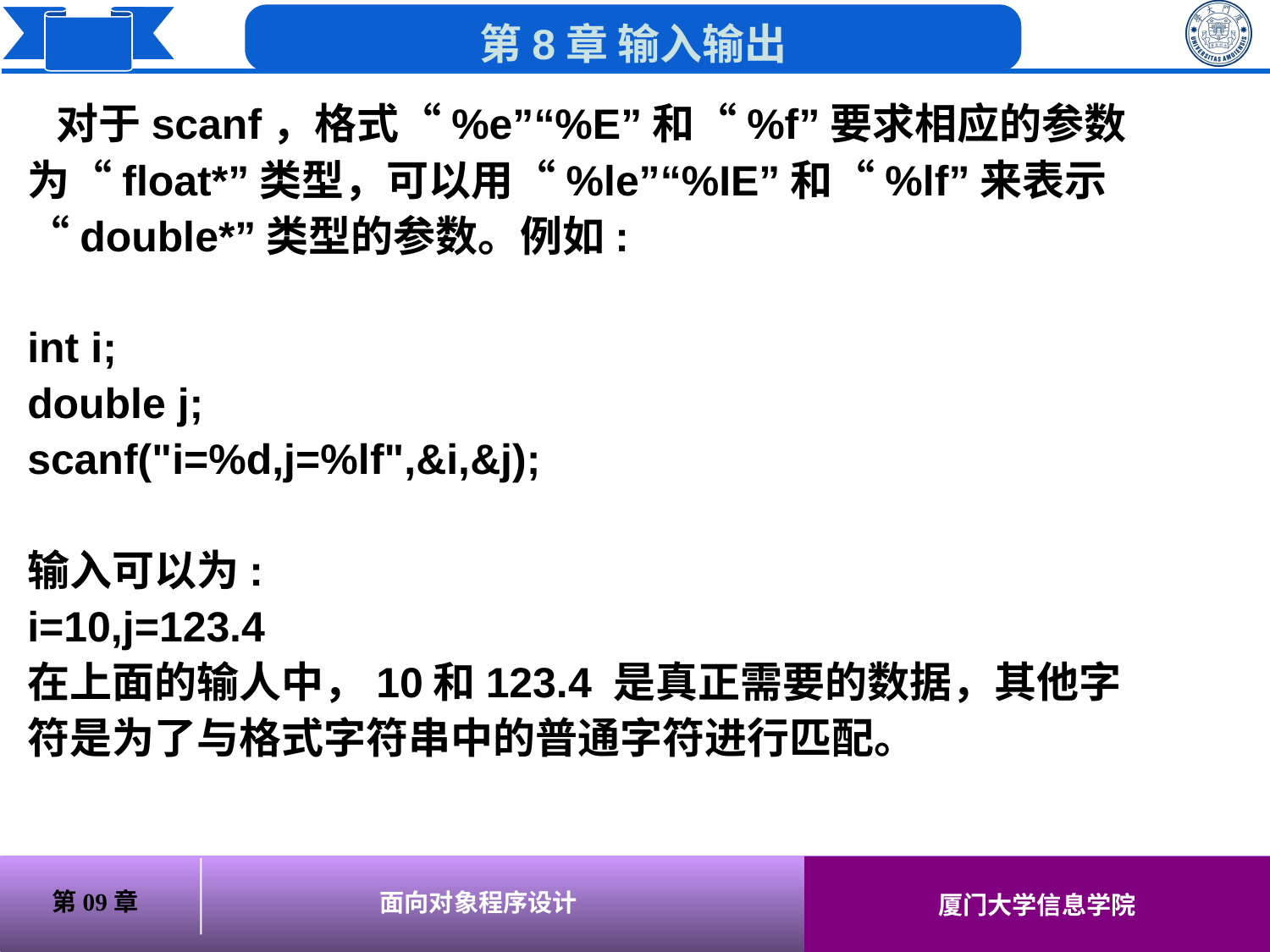

对于scanf，格式“%e”“%E”和“%f”要求相应的参数为“float*”类型，可以用“%le”“%IE”和“%lf”来表示“double*”类型的参数。例如:

int i;
double j;
scanf("i=%d,j=%lf",&i,&j);

输入可以为:
i=10,j=123.4
在上面的输人中，10和123.4 是真正需要的数据，其他字符是为了与格式字符串中的普通字符进行匹配。
14